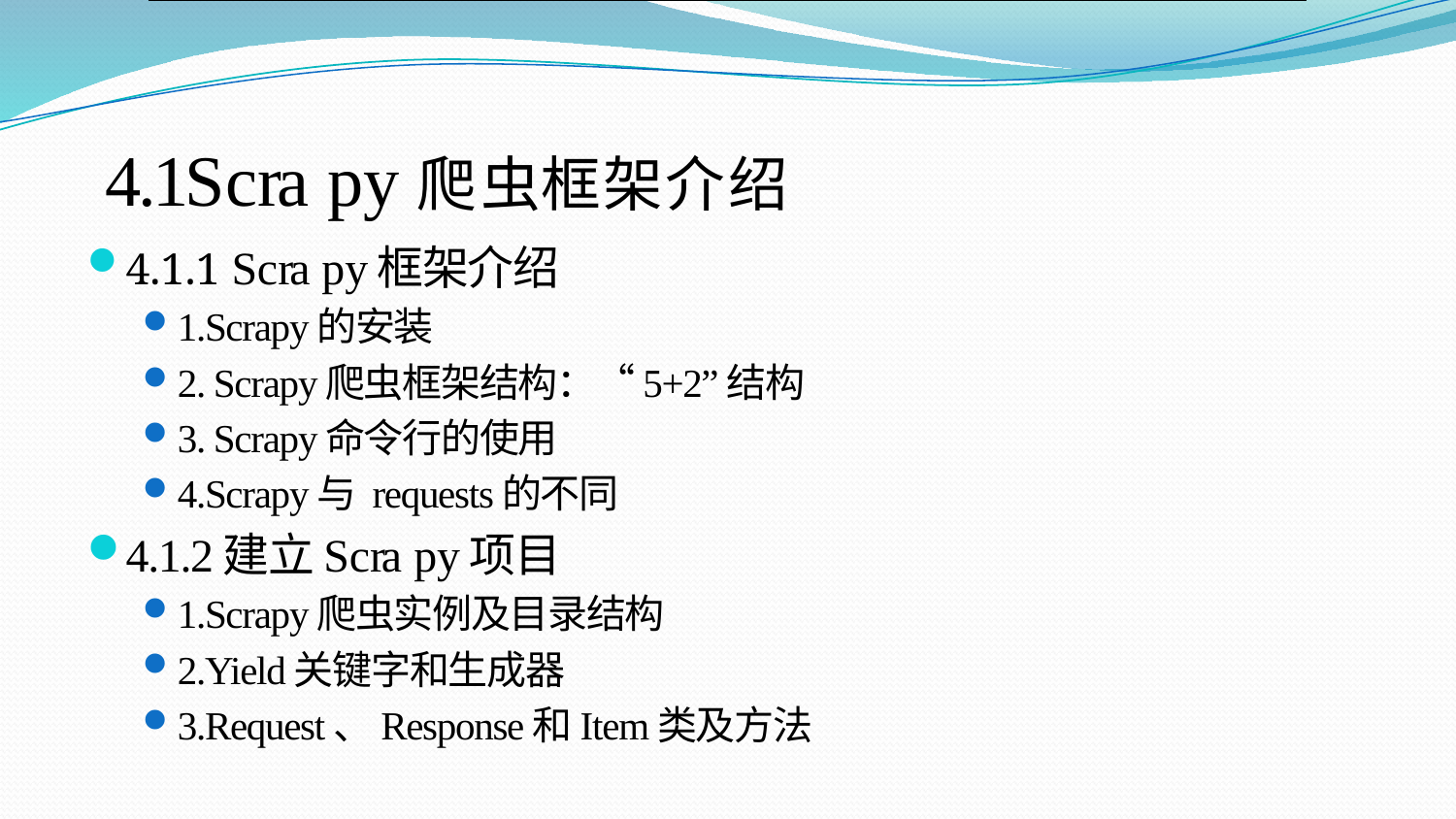

# 4.1Scra py爬虫框架介绍
4.1.1 Scra py框架介绍
1.Scrapy的安装
2. Scrapy爬虫框架结构：“5+2”结构
3. Scrapy命令行的使用
4.Scrapy与 requests的不同
4.1.2建立Scra py项目
1.Scrapy爬虫实例及目录结构
2.Yield关键字和生成器
3.Request、Response和Item类及方法